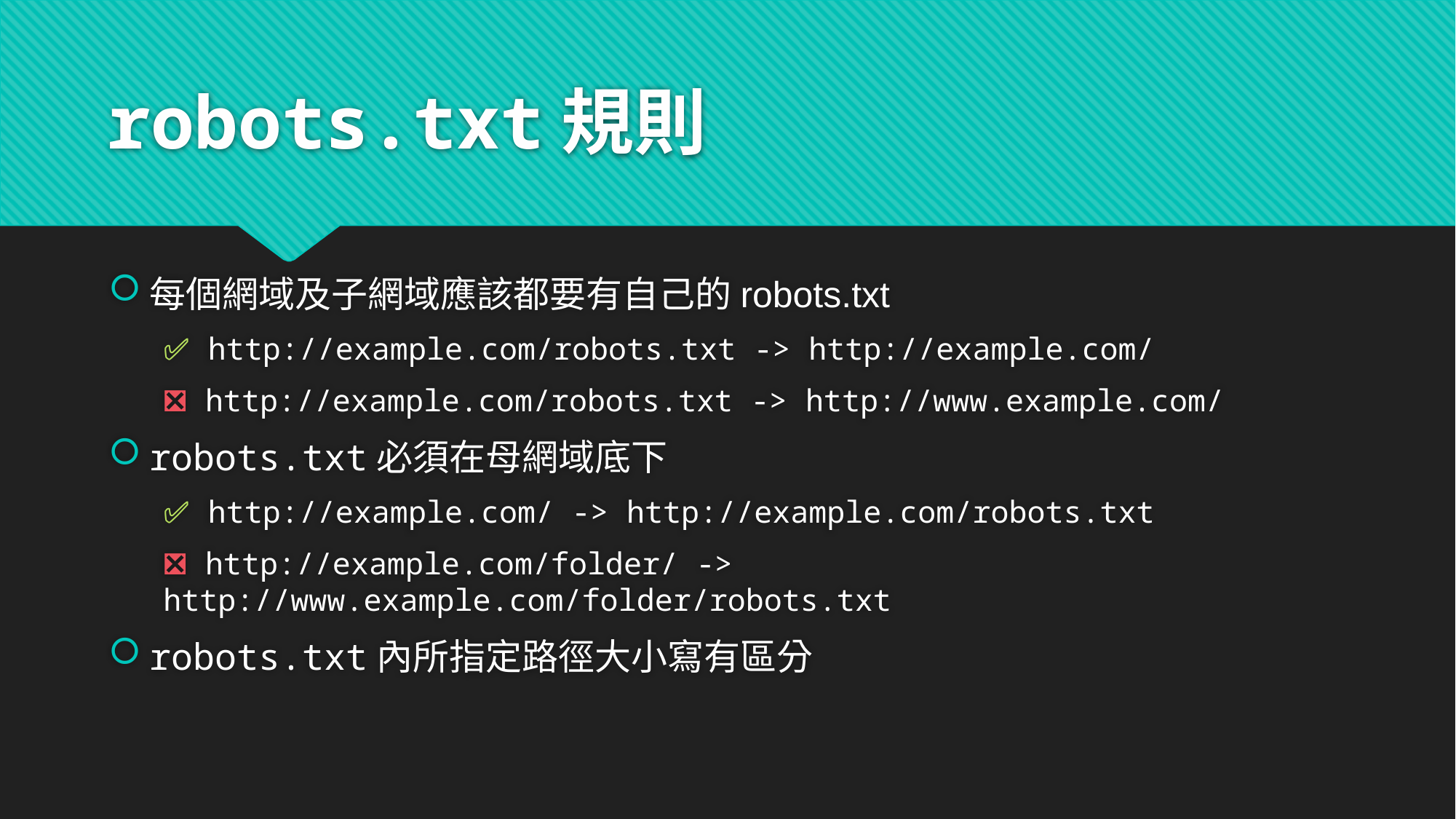

# robots.txt規則
每個網域及子網域應該都要有自己的robots.txt
✅ http://example.com/robots.txt -> http://example.com/
❎ http://example.com/robots.txt -> http://www.example.com/
robots.txt必須在母網域底下
✅ http://example.com/ -> http://example.com/robots.txt
❎ http://example.com/folder/ -> http://www.example.com/folder/robots.txt
robots.txt內所指定路徑大小寫有區分